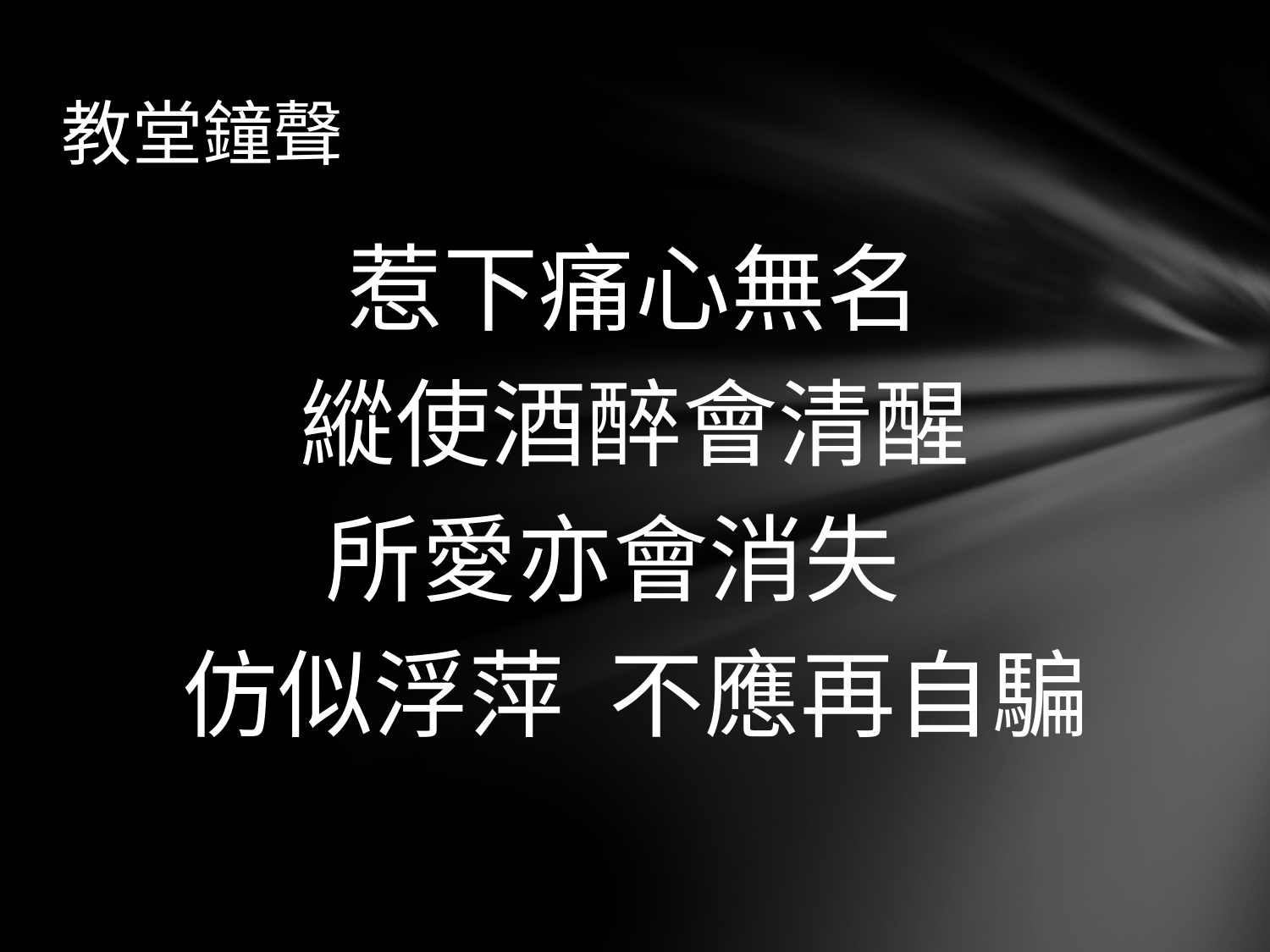

# 教堂鐘聲
惹下痛心無名
縱使酒醉會清醒
所愛亦會消失
仿似浮萍  不應再自騙